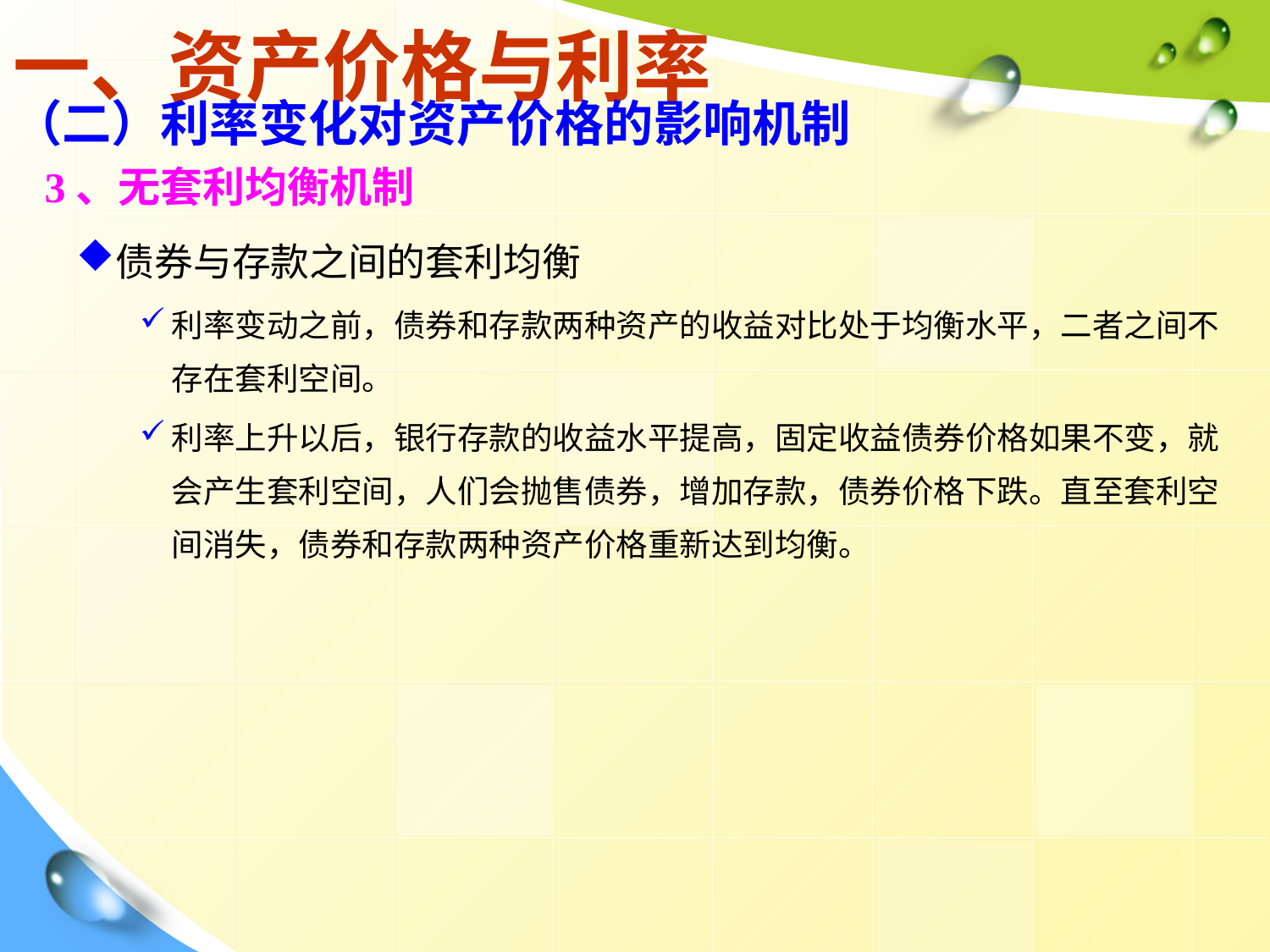

# 一、资产价格与利率
（二）利率变化对资产价格的影响机制
   3、无套利均衡机制
债券与存款之间的套利均衡
利率变动之前，债券和存款两种资产的收益对比处于均衡水平，二者之间不存在套利空间。
利率上升以后，银行存款的收益水平提高，固定收益债券价格如果不变，就会产生套利空间，人们会抛售债券，增加存款，债券价格下跌。直至套利空间消失，债券和存款两种资产价格重新达到均衡。